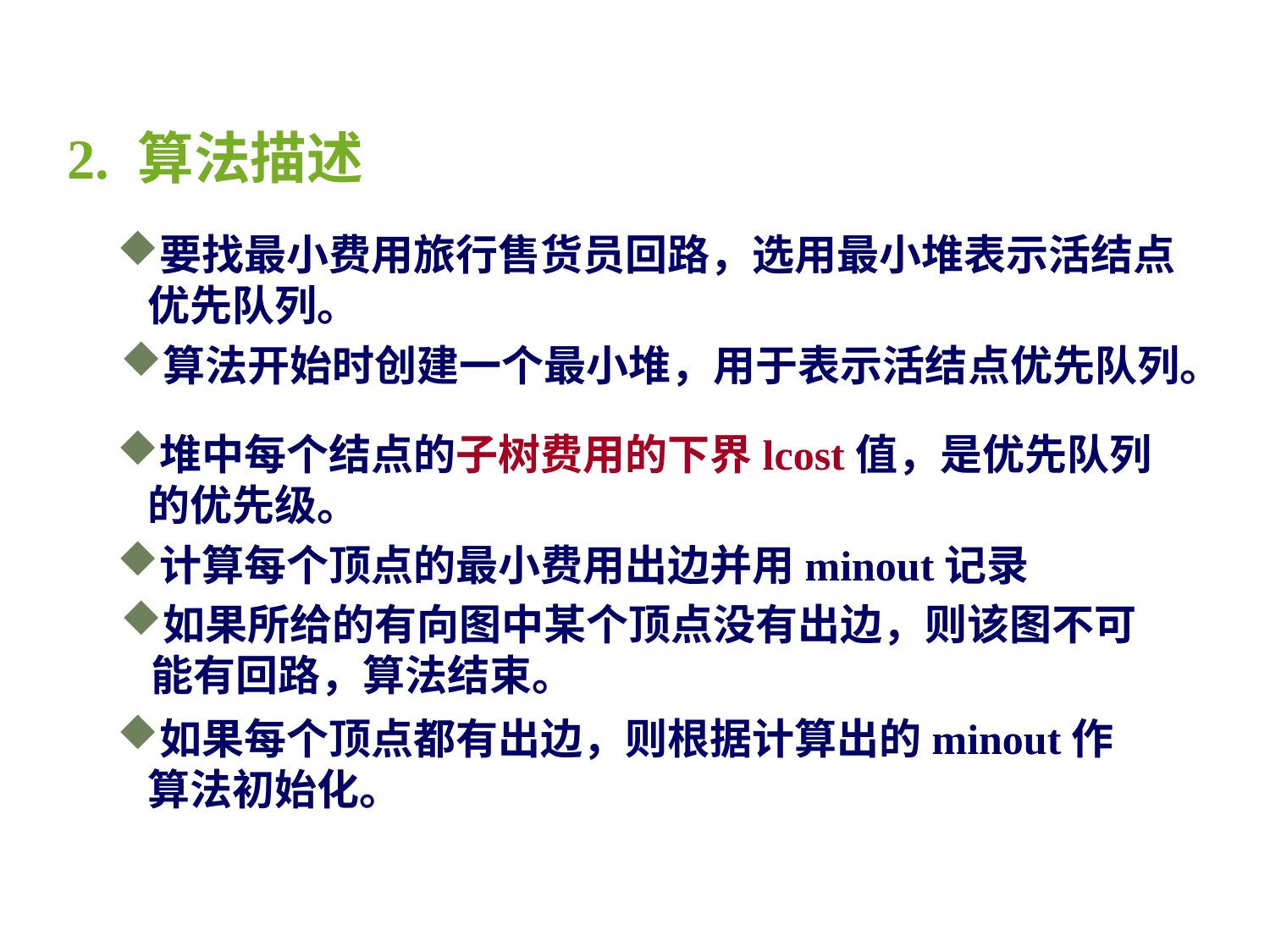

2. 算法描述
要找最小费用旅行售货员回路，选用最小堆表示活结点优先队列。
算法开始时创建一个最小堆，用于表示活结点优先队列。
堆中每个结点的子树费用的下界lcost值，是优先队列的优先级。
计算每个顶点的最小费用出边并用minout记录
如果所给的有向图中某个顶点没有出边，则该图不可能有回路，算法结束。
如果每个顶点都有出边，则根据计算出的minout作算法初始化。